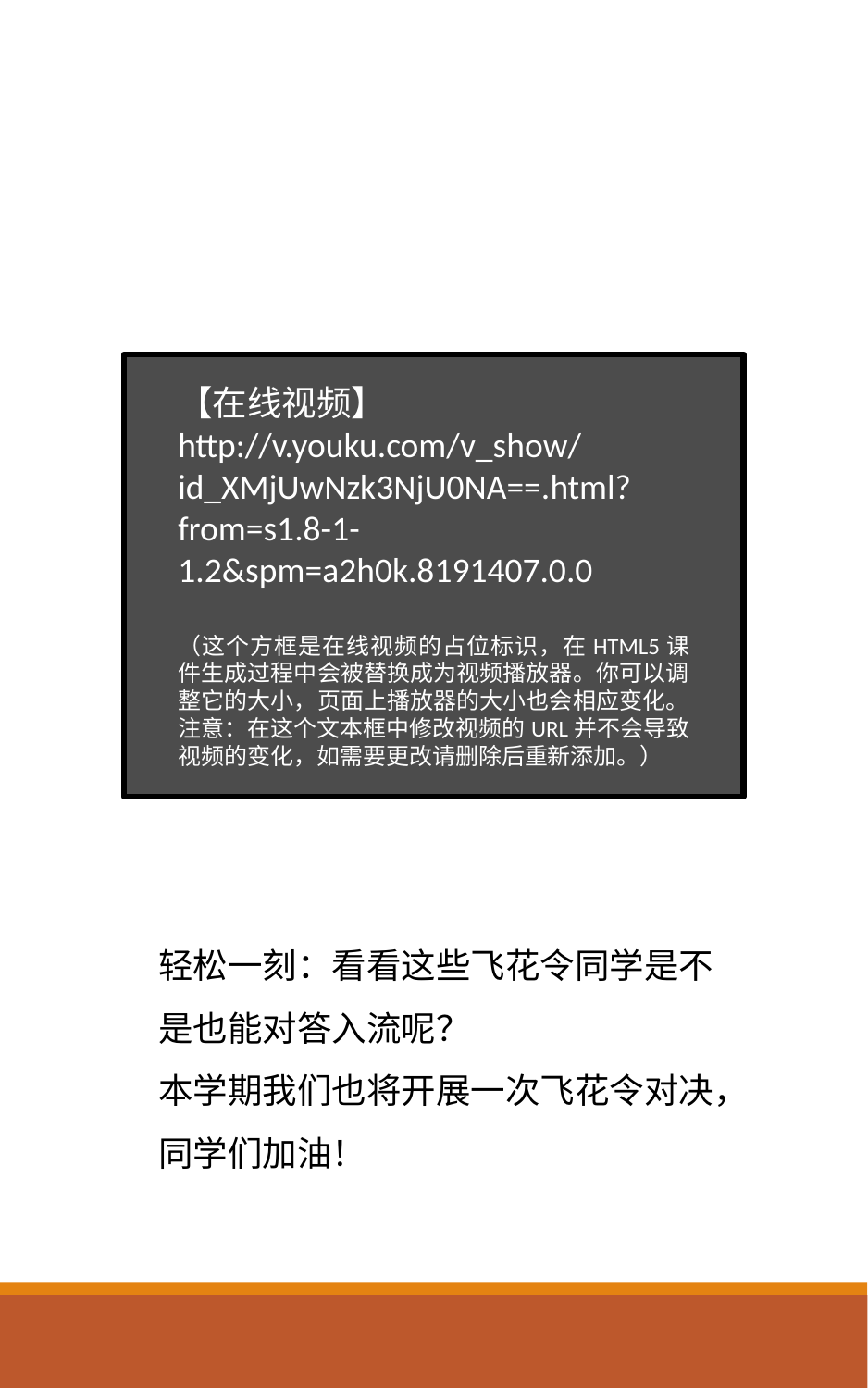

【在线视频】
http://v.youku.com/v_show/id_XMjUwNzk3NjU0NA==.html?from=s1.8-1-1.2&spm=a2h0k.8191407.0.0

（这个方框是在线视频的占位标识，在HTML5课件生成过程中会被替换成为视频播放器。你可以调整它的大小，页面上播放器的大小也会相应变化。注意：在这个文本框中修改视频的URL并不会导致视频的变化，如需要更改请删除后重新添加。）
轻松一刻：看看这些飞花令同学是不是也能对答入流呢？
本学期我们也将开展一次飞花令对决，同学们加油！